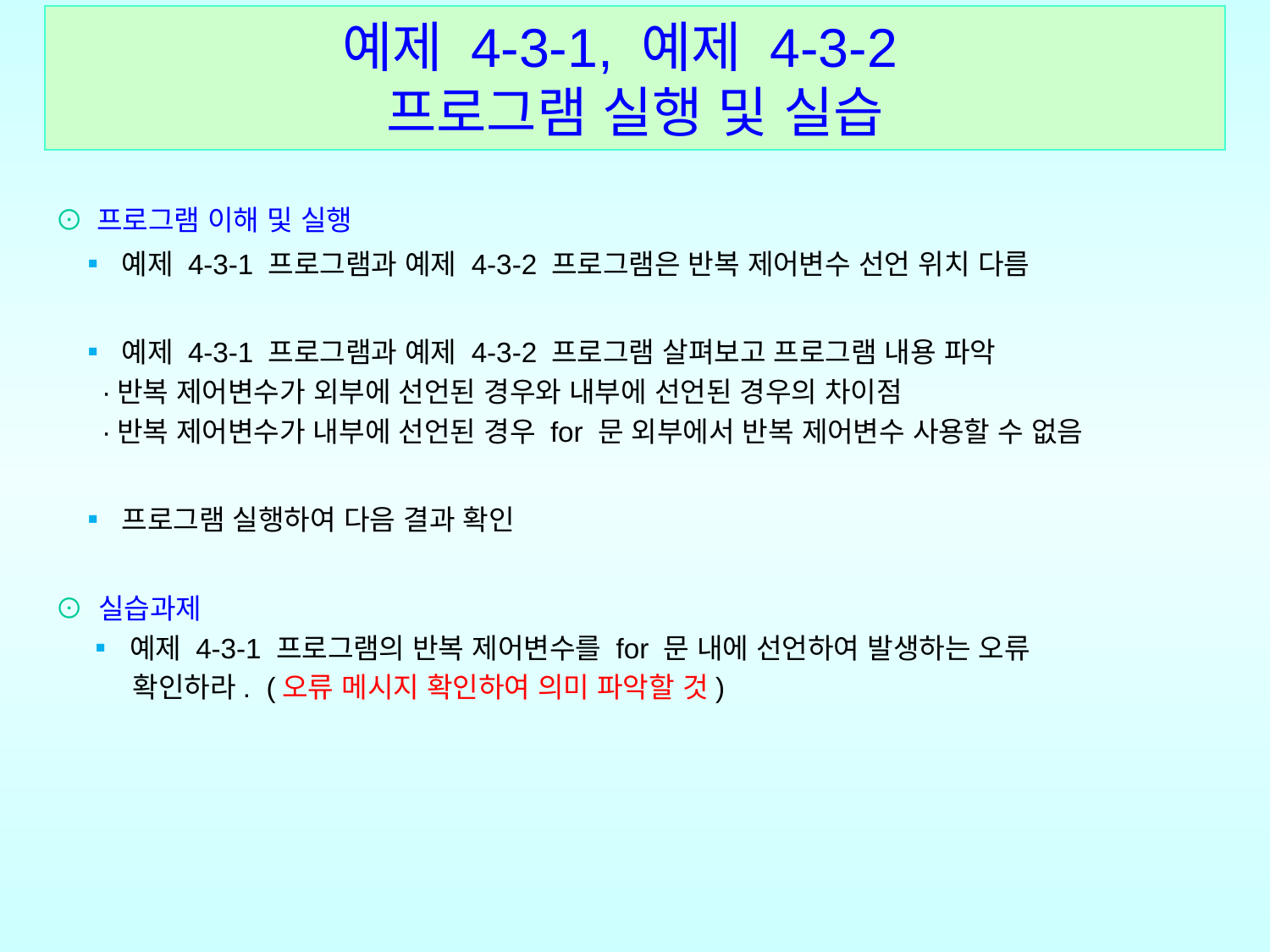

예제 4-3-1, 예제 4-3-2
프로그램 실행 및 실습
⊙ 프로그램 이해 및 실행
   ▪ 예제 4-3-1 프로그램과 예제 4-3-2 프로그램은 반복 제어변수 선언 위치 다름

   ▪ 예제 4-3-1 프로그램과 예제 4-3-2 프로그램 살펴보고 프로그램 내용 파악
      ∙반복 제어변수가 외부에 선언된 경우와 내부에 선언된 경우의 차이점
      ∙반복 제어변수가 내부에 선언된 경우 for 문 외부에서 반복 제어변수 사용할 수 없음

   ▪ 프로그램 실행하여 다음 결과 확인

⊙ 실습과제
    ▪ 예제 4-3-1 프로그램의 반복 제어변수를 for 문 내에 선언하여 발생하는 오류
         확인하라.  (오류 메시지 확인하여 의미 파악할 것)